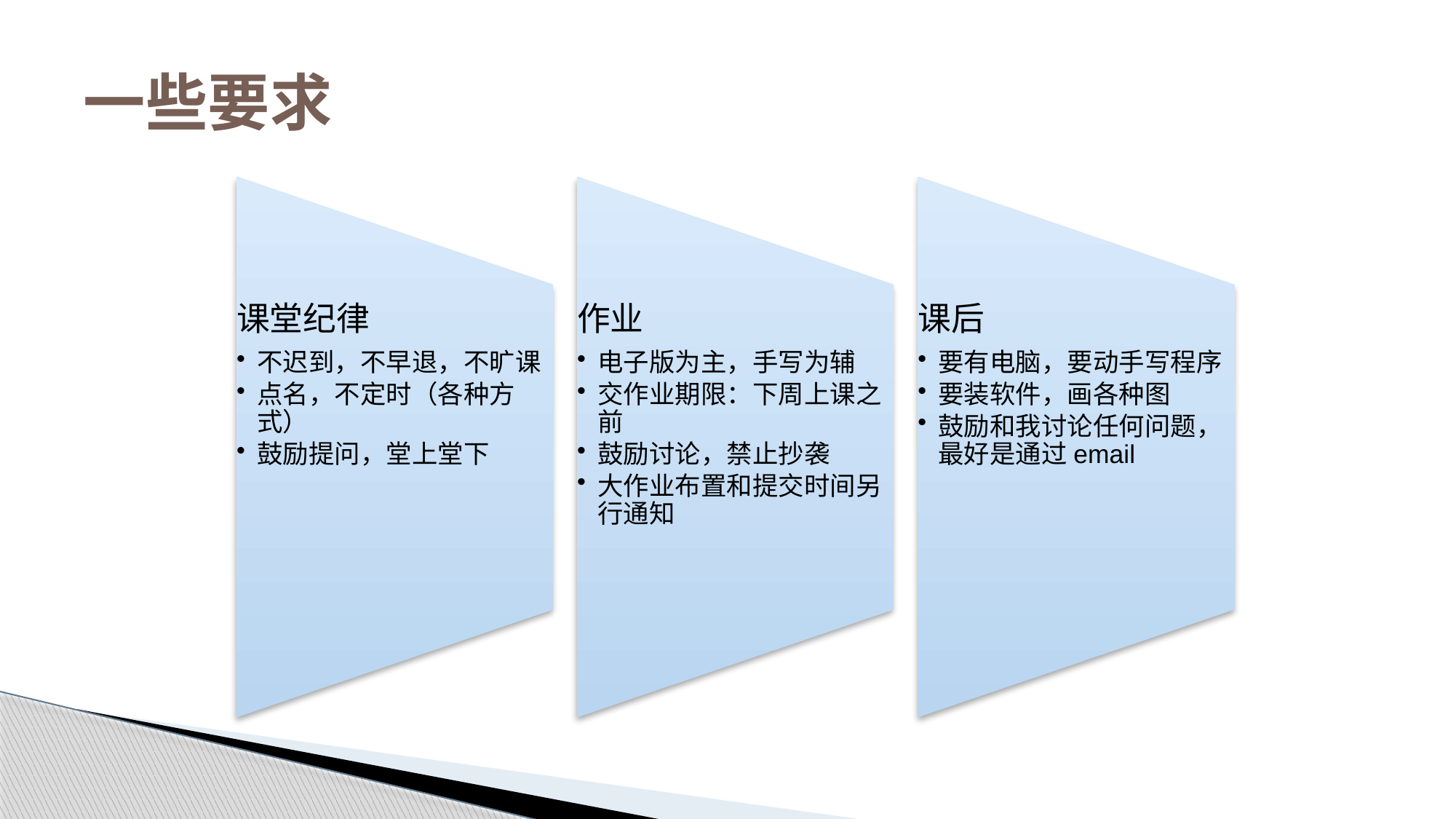

# 一些要求
课堂纪律
不迟到，不早退，不旷课
点名，不定时（各种方式）
鼓励提问，堂上堂下
作业
电子版为主，手写为辅
交作业期限：下周上课之前
鼓励讨论，禁止抄袭
大作业布置和提交时间另行通知
课后
要有电脑，要动手写程序
要装软件，画各种图
鼓励和我讨论任何问题，最好是通过email